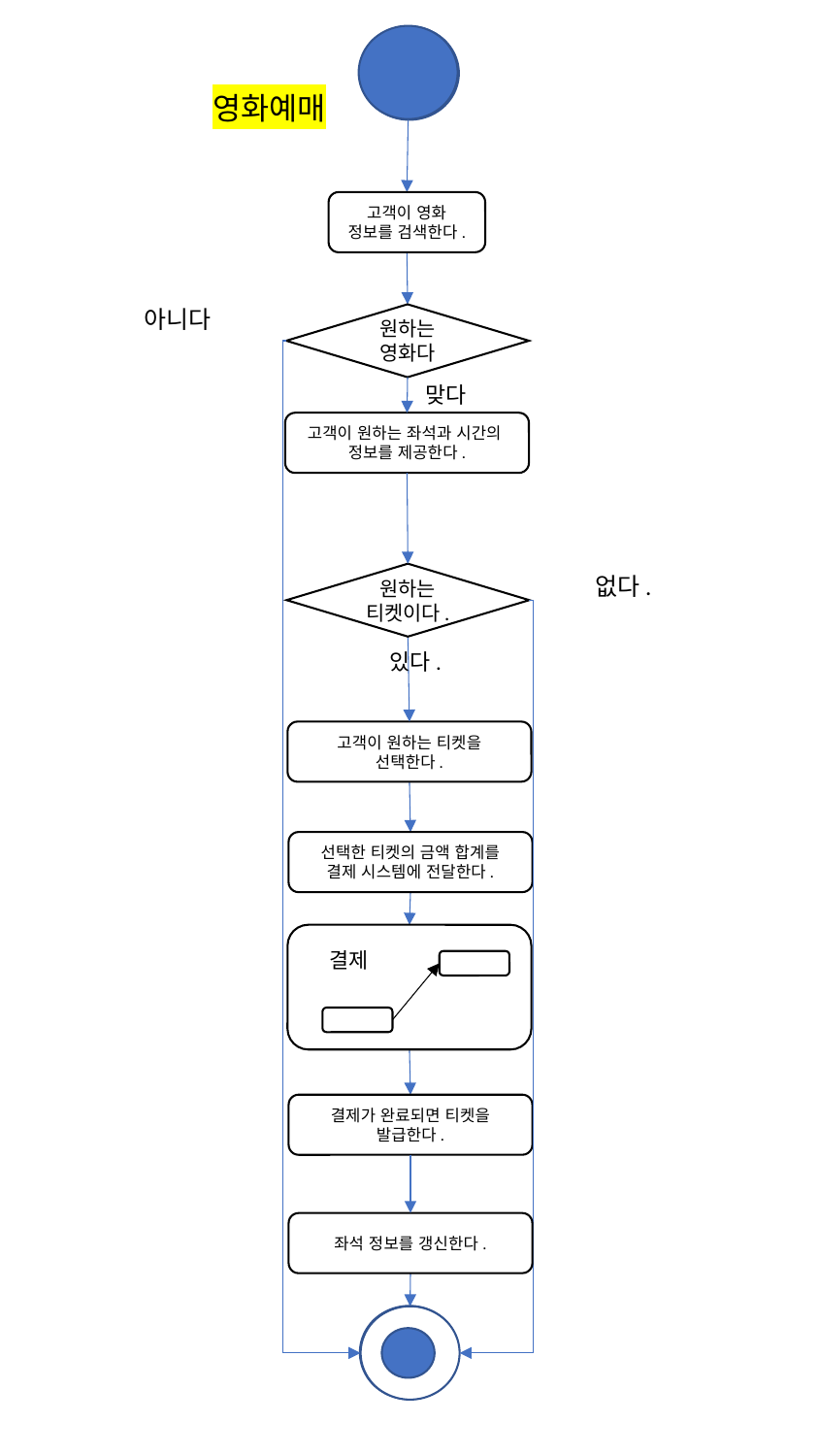

영화예매
고객이 영화 정보를 검색한다.
아니다
원하는 영화다
맞다
고객이 원하는 좌석과 시간의
정보를 제공한다.
원하는 티켓이다.
없다.
있다.
고객이 원하는 티켓을 선택한다.
선택한 티켓의 금액 합계를 결제 시스템에 전달한다.

결제

결제가 완료되면 티켓을 발급한다.
좌석 정보를 갱신한다.